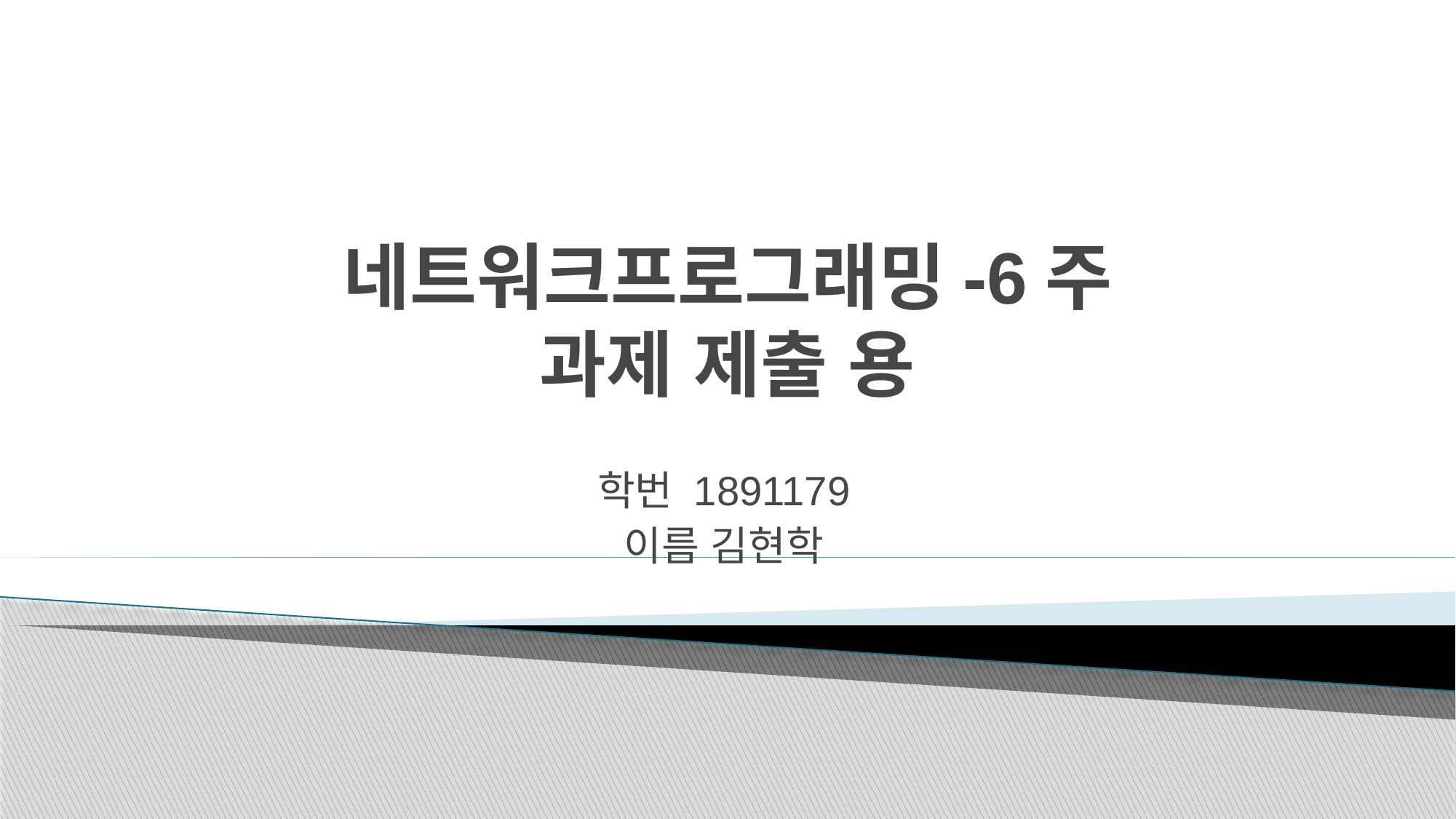

# 네트워크프로그래밍-6주 과제 제출 용
학번 1891179
이름 김현학